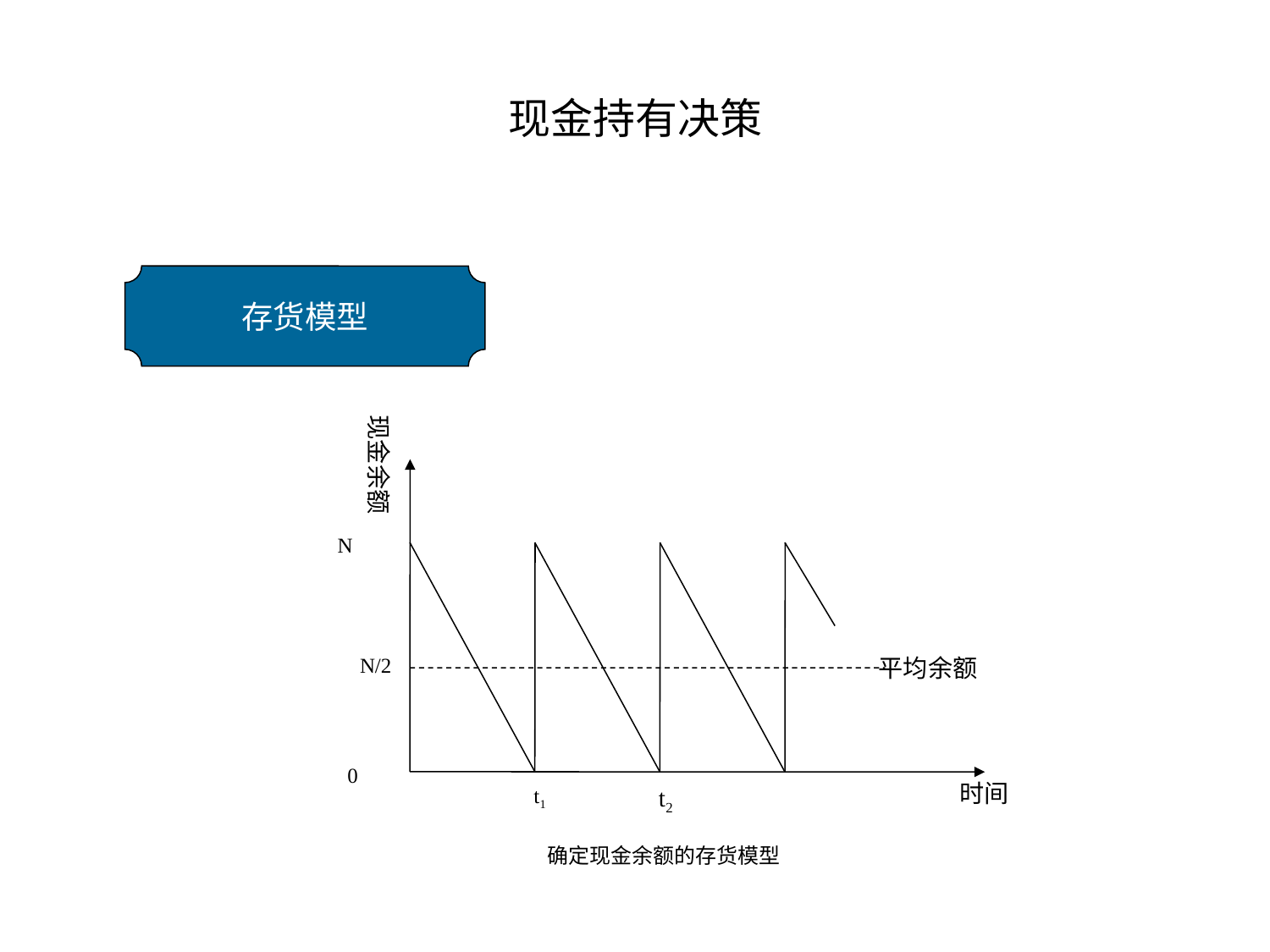

现金持有决策
存货模型

  现金余额

N

        N/2
   平均余额

0

   时间
     t1
       t2

确定现金余额的存货模型